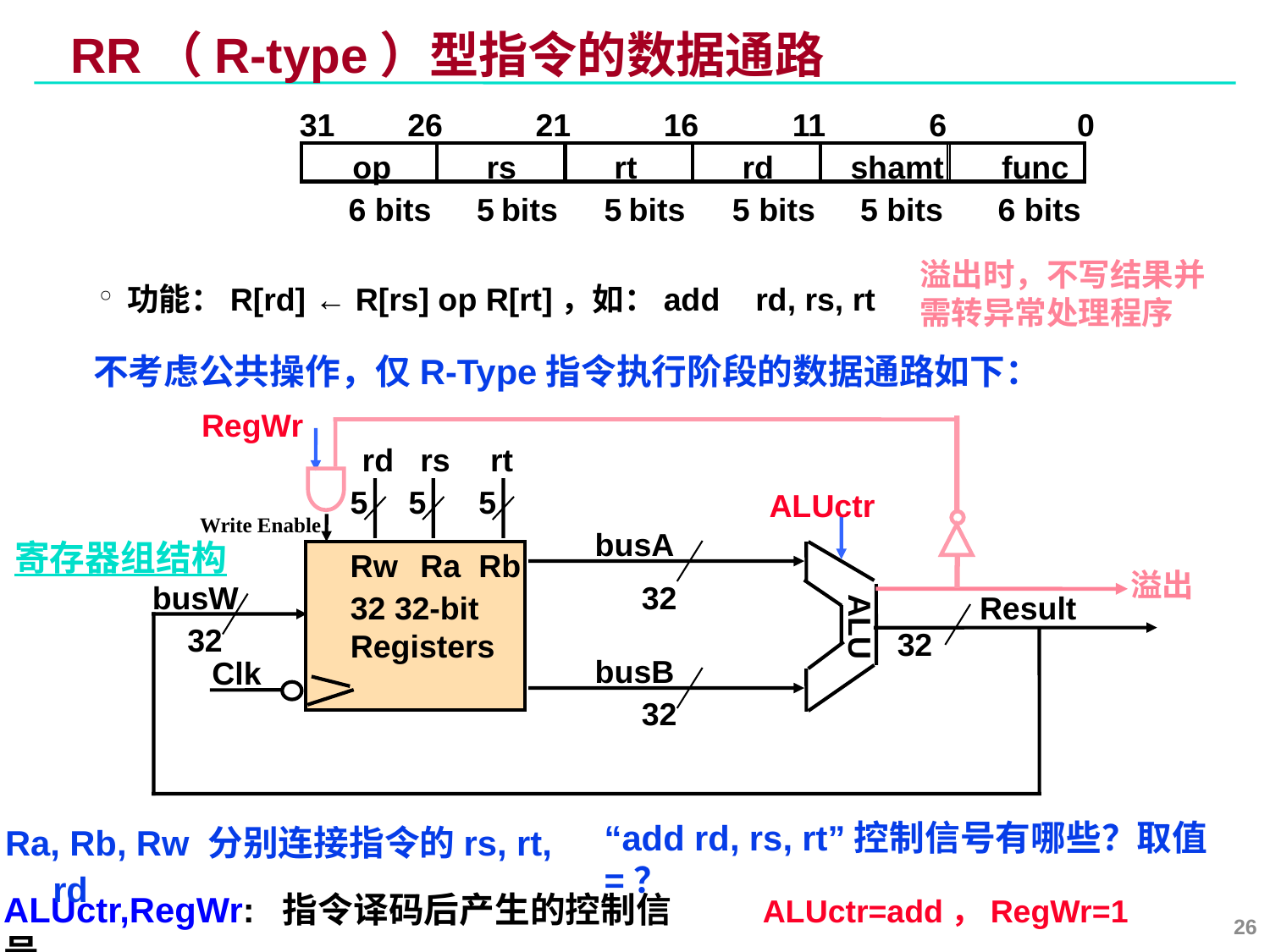

# RR（R-type）型指令的数据通路
31
26
21
16
11
6
0
op

rs

rt

rd

shamt

func

6 bits
5 bits
5 bits
5 bits
5 bits
6 bits
溢出时，不写结果并需转异常处理程序
功能：R[rd] ← R[rs] op R[rt]，如：add    rd, rs, rt
不考虑公共操作，仅R-Type指令执行阶段的数据通路如下：
RegWr

rd
rs
rt
5
5
5

ALUctr

busA
Rw
Ra
Rb

溢出

busW
32

32 32-bit
Registers
Result

ALU

32
32

busB
Clk

32

Write Enable
寄存器组结构
“add rd, rs, rt”控制信号有哪些？取值=？
Ra, Rb, Rw 分别连接指令的rs, rt, rd
ALUctr,RegWr:  指令译码后产生的控制信号
ALUctr=add，RegWr=1
26